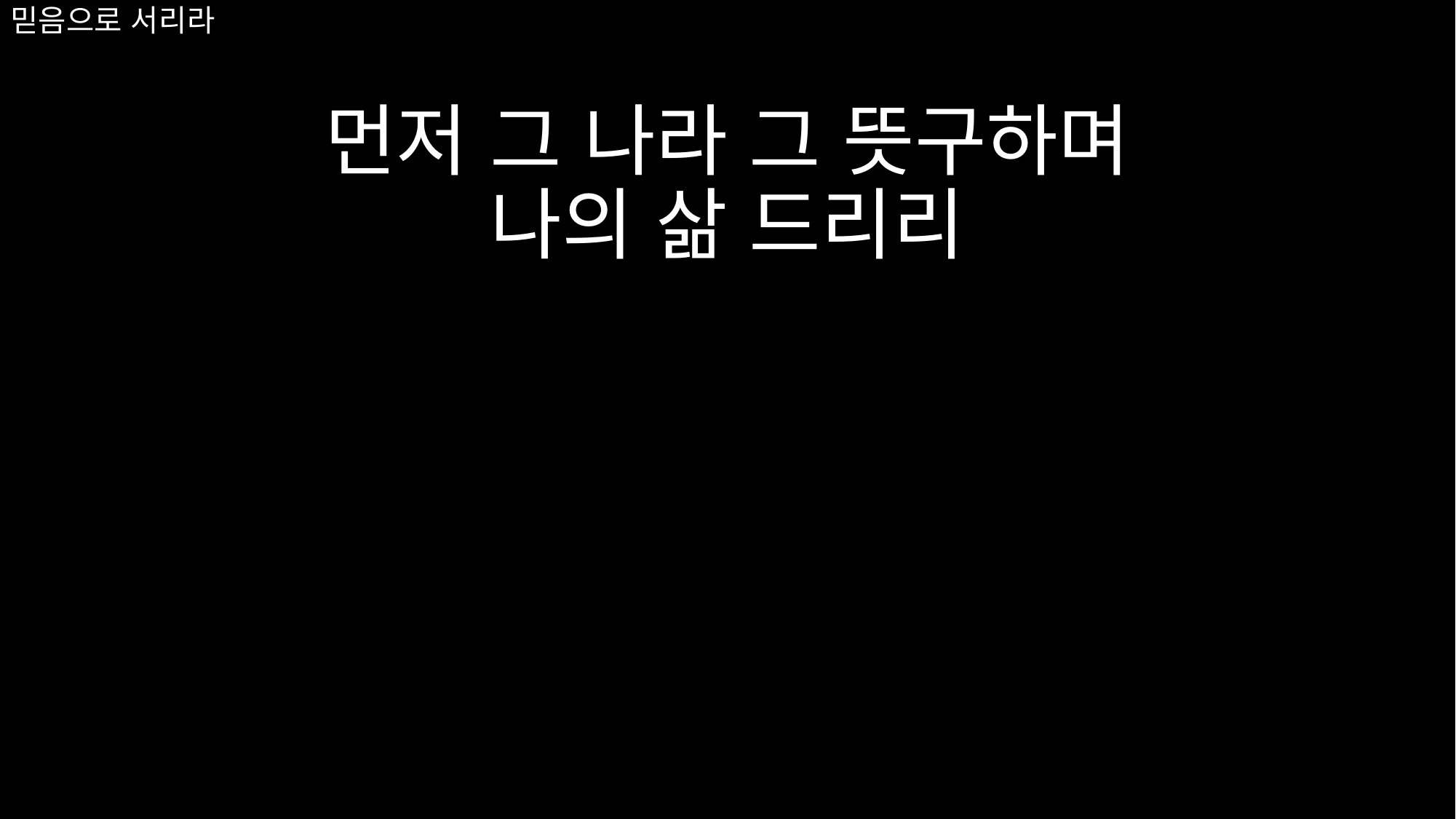

# 믿음으로 서리라
먼저 그 나라 그 뜻구하며
나의 삶 드리리